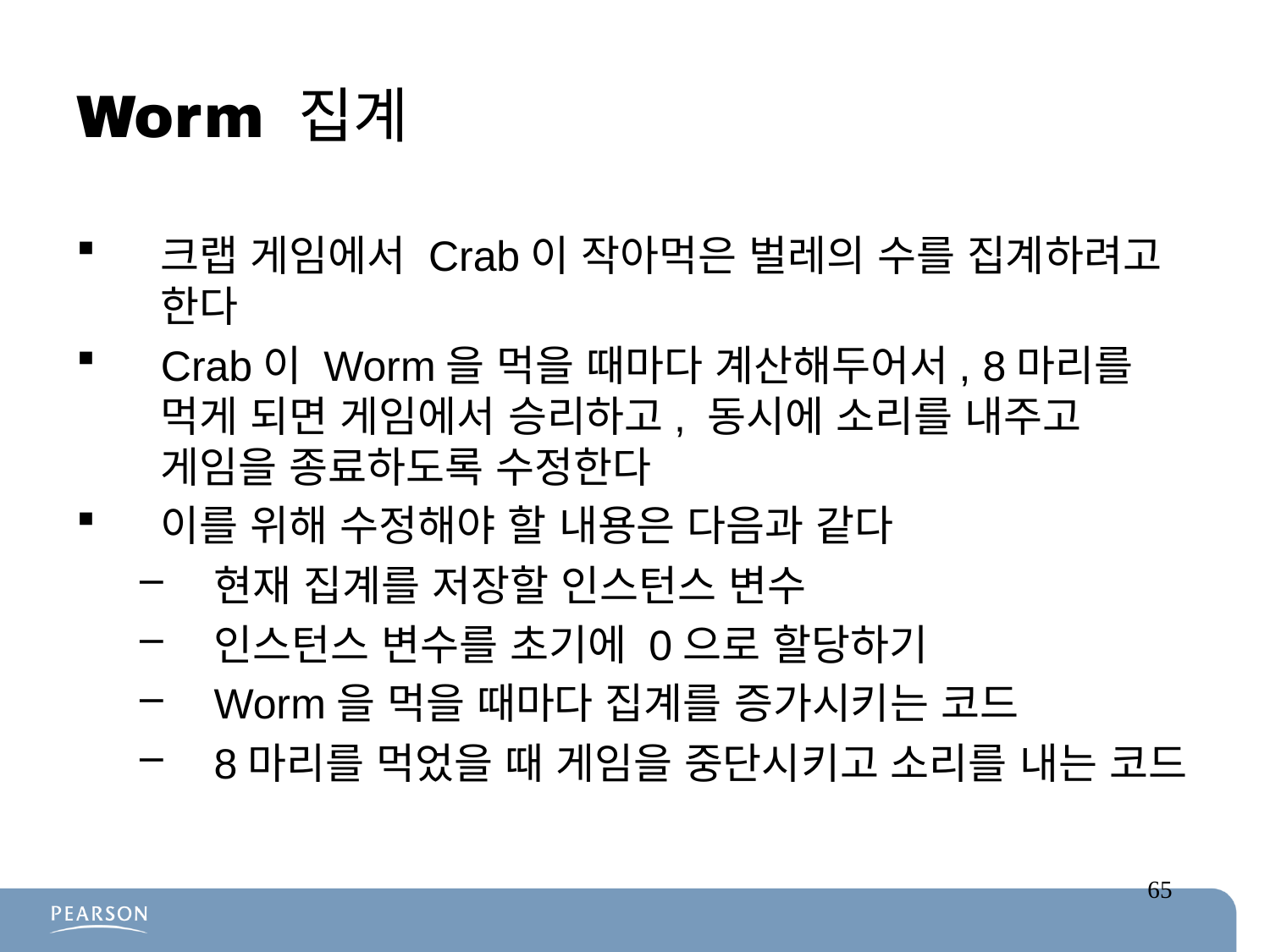

# Worm 집계
크랩 게임에서 Crab이 작아먹은 벌레의 수를 집계하려고 한다
Crab이 Worm을 먹을 때마다 계산해두어서, 8마리를 먹게 되면 게임에서 승리하고, 동시에 소리를 내주고 게임을 종료하도록 수정한다
이를 위해 수정해야 할 내용은 다음과 같다
현재 집계를 저장할 인스턴스 변수
인스턴스 변수를 초기에 0으로 할당하기
Worm을 먹을 때마다 집계를 증가시키는 코드
8마리를 먹었을 때 게임을 중단시키고 소리를 내는 코드
65